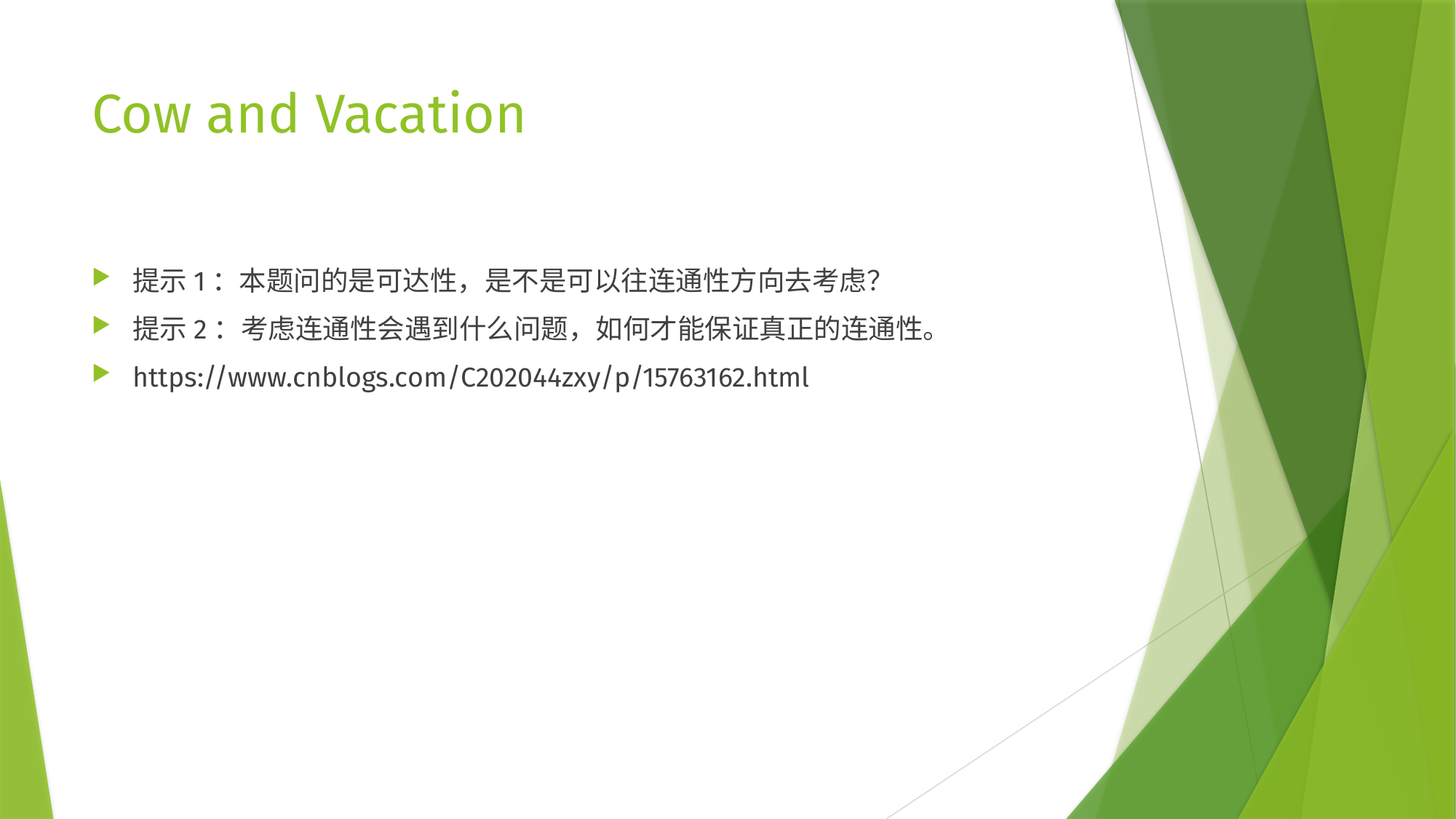

# Cow and Vacation
提示1：本题问的是可达性，是不是可以往连通性方向去考虑？
提示2：考虑连通性会遇到什么问题，如何才能保证真正的连通性。
https://www.cnblogs.com/C202044zxy/p/15763162.html